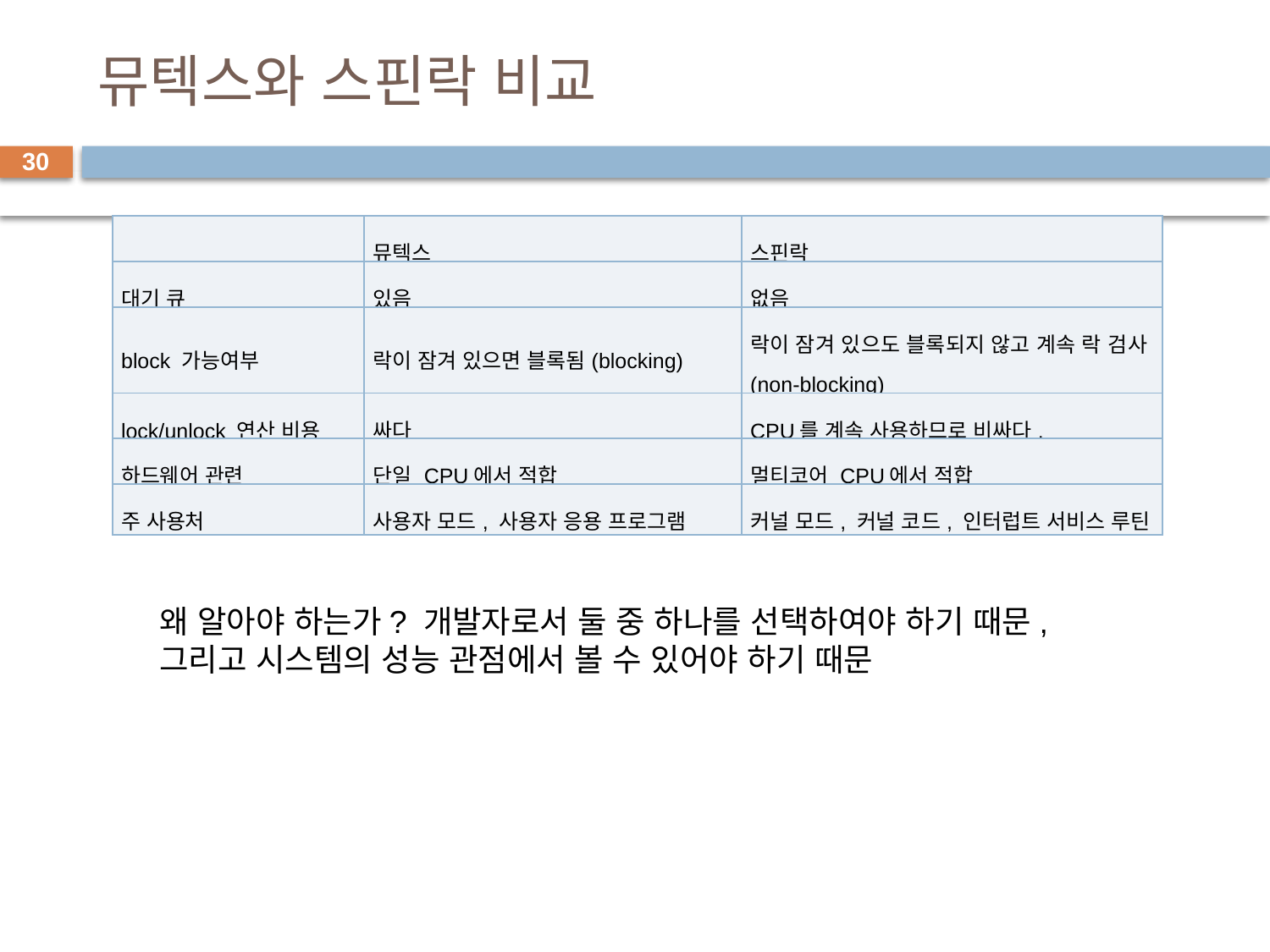

# 뮤텍스와 스핀락 비교
30
|  | 뮤텍스 | 스핀락 |
| --- | --- | --- |
| 대기 큐 | 있음 | 없음 |
| block 가능여부 | 락이 잠겨 있으면 블록됨(blocking) | 락이 잠겨 있으도 블록되지 않고 계속 락 검사(non-blocking) |
| lock/unlock 연산 비용 | 싸다 | CPU를 계속 사용하므로 비싸다. |
| 하드웨어 관련 | 단일 CPU에서 적합 | 멀티코어 CPU에서 적합 |
| 주 사용처 | 사용자 모드, 사용자 응용 프로그램 | 커널 모드, 커널 코드, 인터럽트 서비스 루틴 |
왜 알아야 하는가? 개발자로서 둘 중 하나를 선택하여야 하기 때문,
그리고 시스템의 성능 관점에서 볼 수 있어야 하기 때문